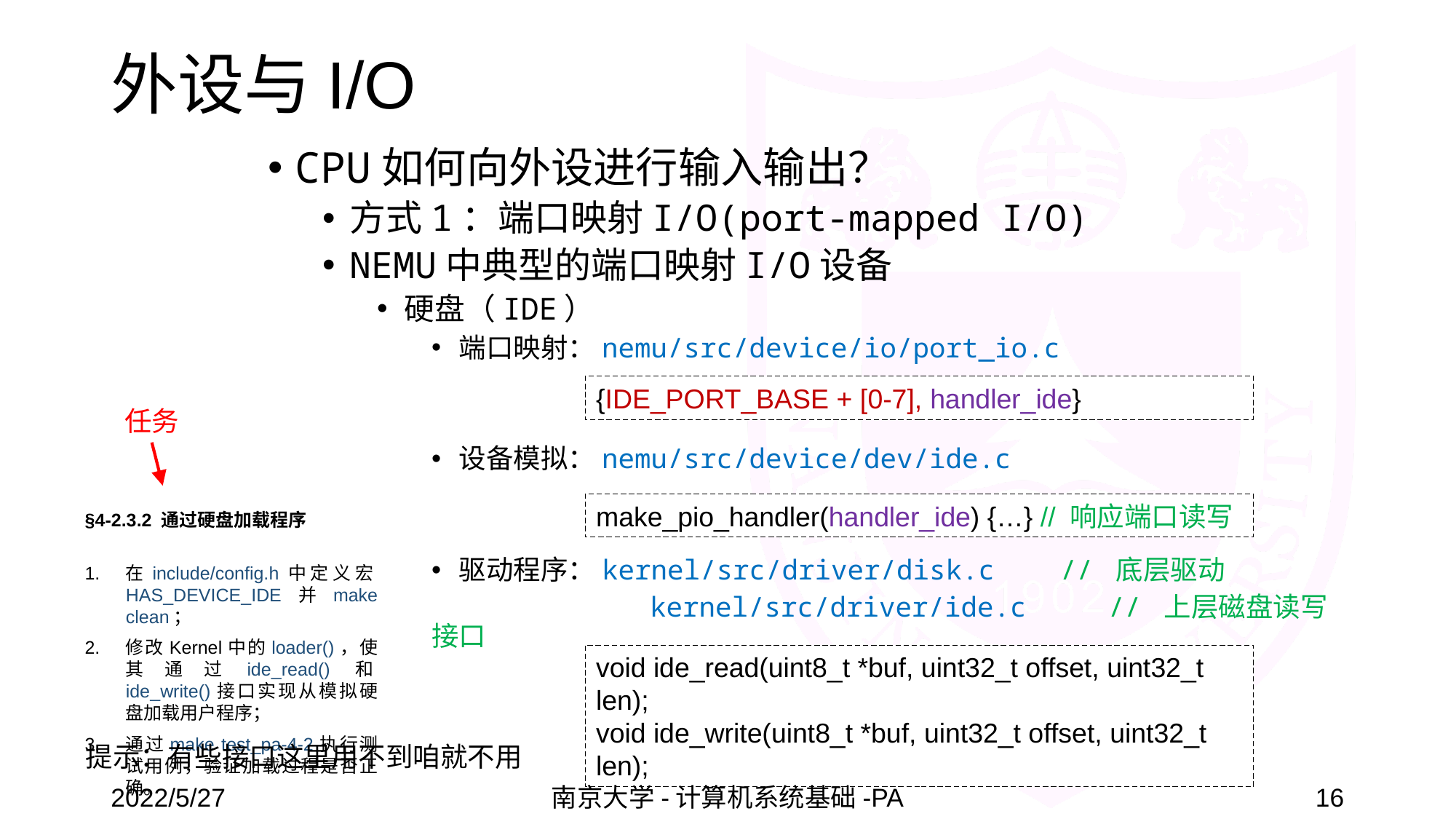

# 外设与I/O
CPU如何向外设进行输入输出？
方式1：端口映射I/O(port-mapped I/O)
NEMU中典型的端口映射I/O设备
硬盘（IDE）
端口映射：nemu/src/device/io/port_io.c

设备模拟：nemu/src/device/dev/ide.c

驱动程序：kernel/src/driver/disk.c    // 底层驱动
		kernel/src/driver/ide.c     // 上层磁盘读写接口

{IDE_PORT_BASE + [0-7], handler_ide}
任务
§4-2.3.2 通过硬盘加载程序
在include/config.h中定义宏HAS_DEVICE_IDE并make clean；
修改Kernel中的loader()，使其通过ide_read()和ide_write()接口实现从模拟硬盘加载用户程序；
通过make test_pa-4-2执行测试用例，验证加载过程是否正确。
make_pio_handler(handler_ide) {…} // 响应端口读写
void ide_read(uint8_t *buf, uint32_t offset, uint32_t len);
void ide_write(uint8_t *buf, uint32_t offset, uint32_t len);
提示：有些接口这里用不到咱就不用
2022/5/27
南京大学-计算机系统基础-PA
16